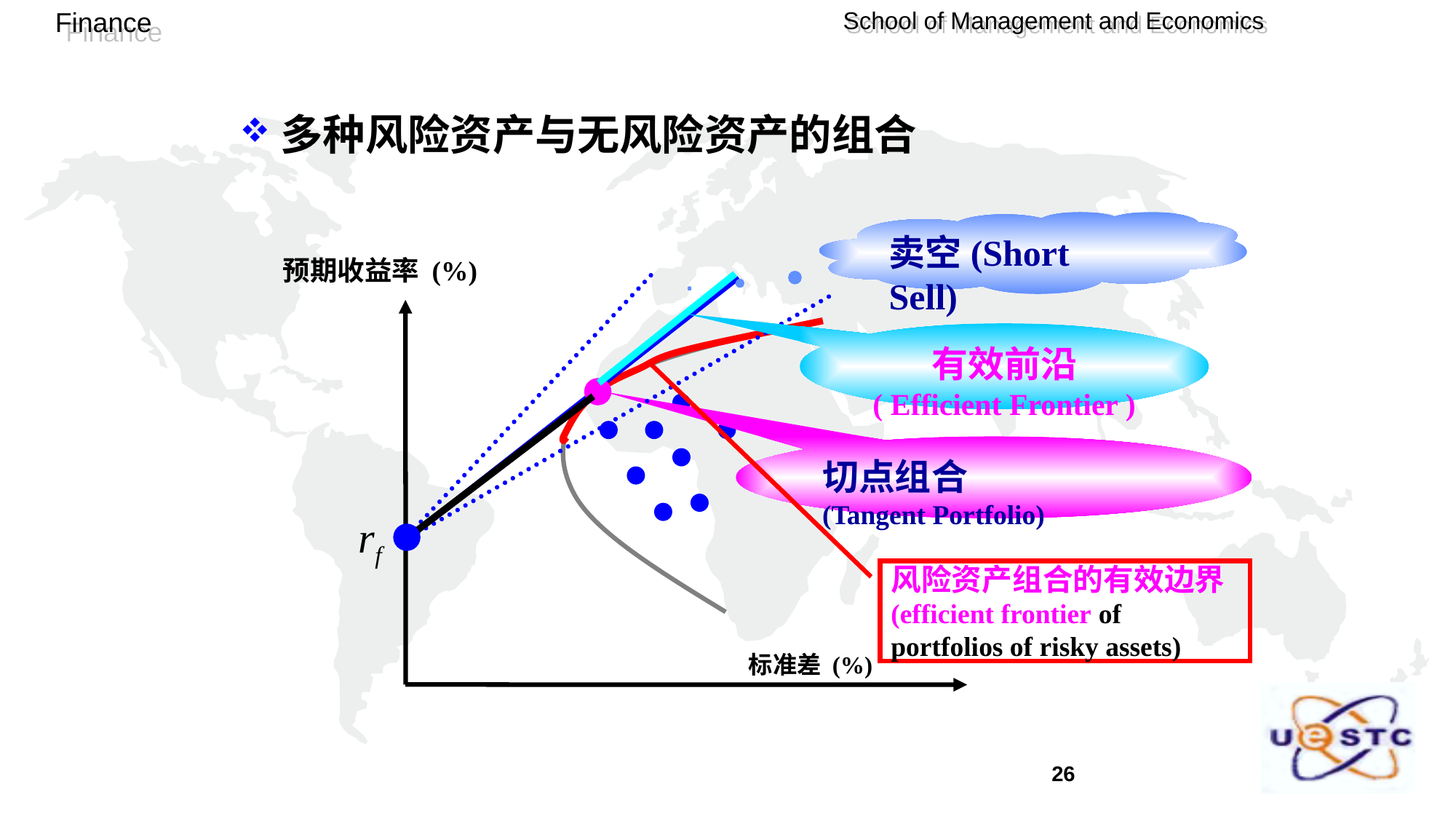

多种风险资产与无风险资产的组合
卖空(Short Sell)
预期收益率 (%)

标准差 (%)

rf

有效前沿
( Efficient Frontier )

切点组合
(Tangent Portfolio)

风险资产组合的有效边界
(efficient frontier of portfolios of risky assets)